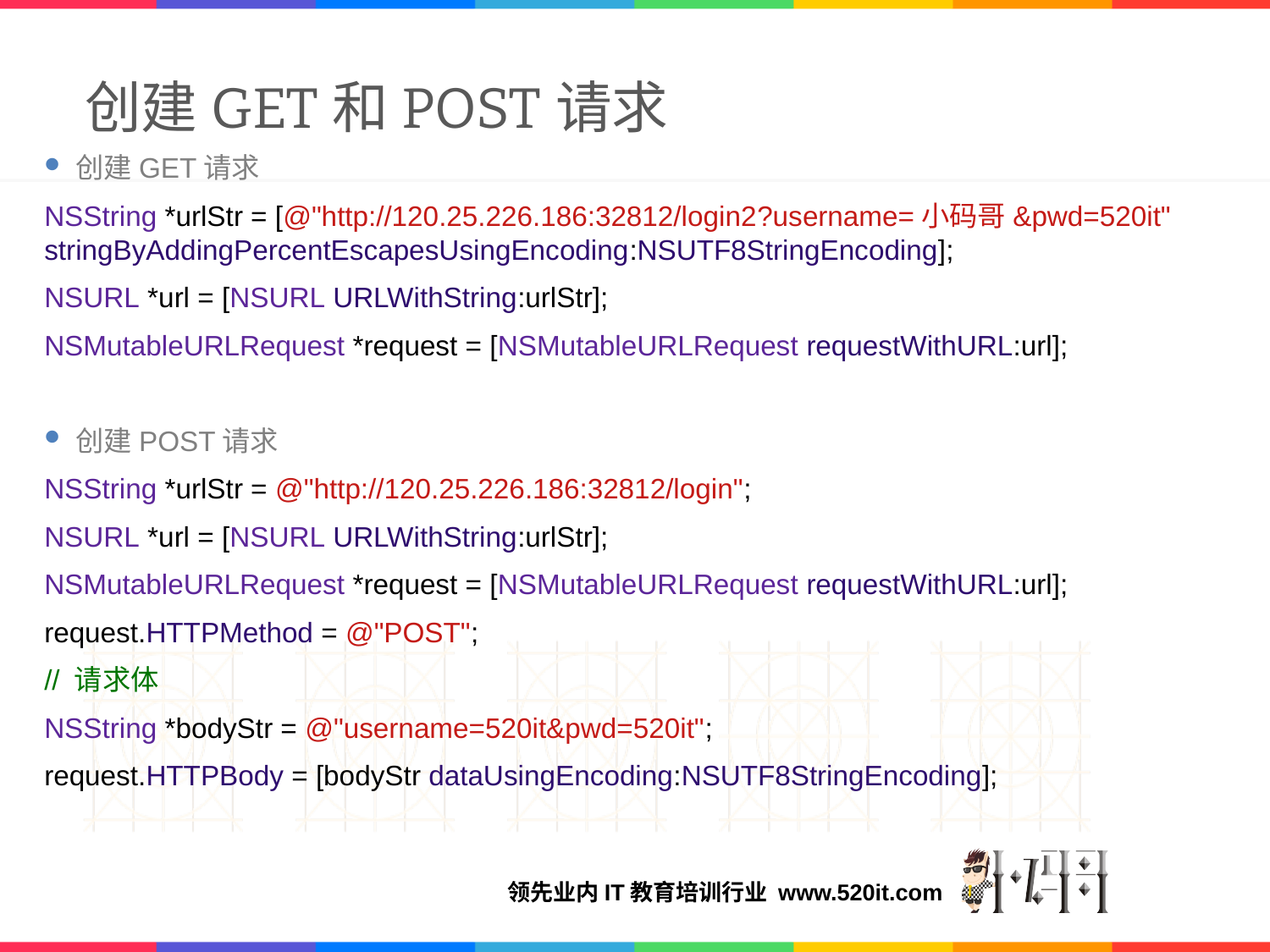

# 创建GET和POST请求
创建GET请求
NSString *urlStr = [@"http://120.25.226.186:32812/login2?username=小码哥&pwd=520it" stringByAddingPercentEscapesUsingEncoding:NSUTF8StringEncoding];
NSURL *url = [NSURL URLWithString:urlStr];
NSMutableURLRequest *request = [NSMutableURLRequest requestWithURL:url];

创建POST请求
NSString *urlStr = @"http://120.25.226.186:32812/login";
NSURL *url = [NSURL URLWithString:urlStr];
NSMutableURLRequest *request = [NSMutableURLRequest requestWithURL:url];
request.HTTPMethod = @"POST";
// 请求体
NSString *bodyStr = @"username=520it&pwd=520it";
request.HTTPBody = [bodyStr dataUsingEncoding:NSUTF8StringEncoding];